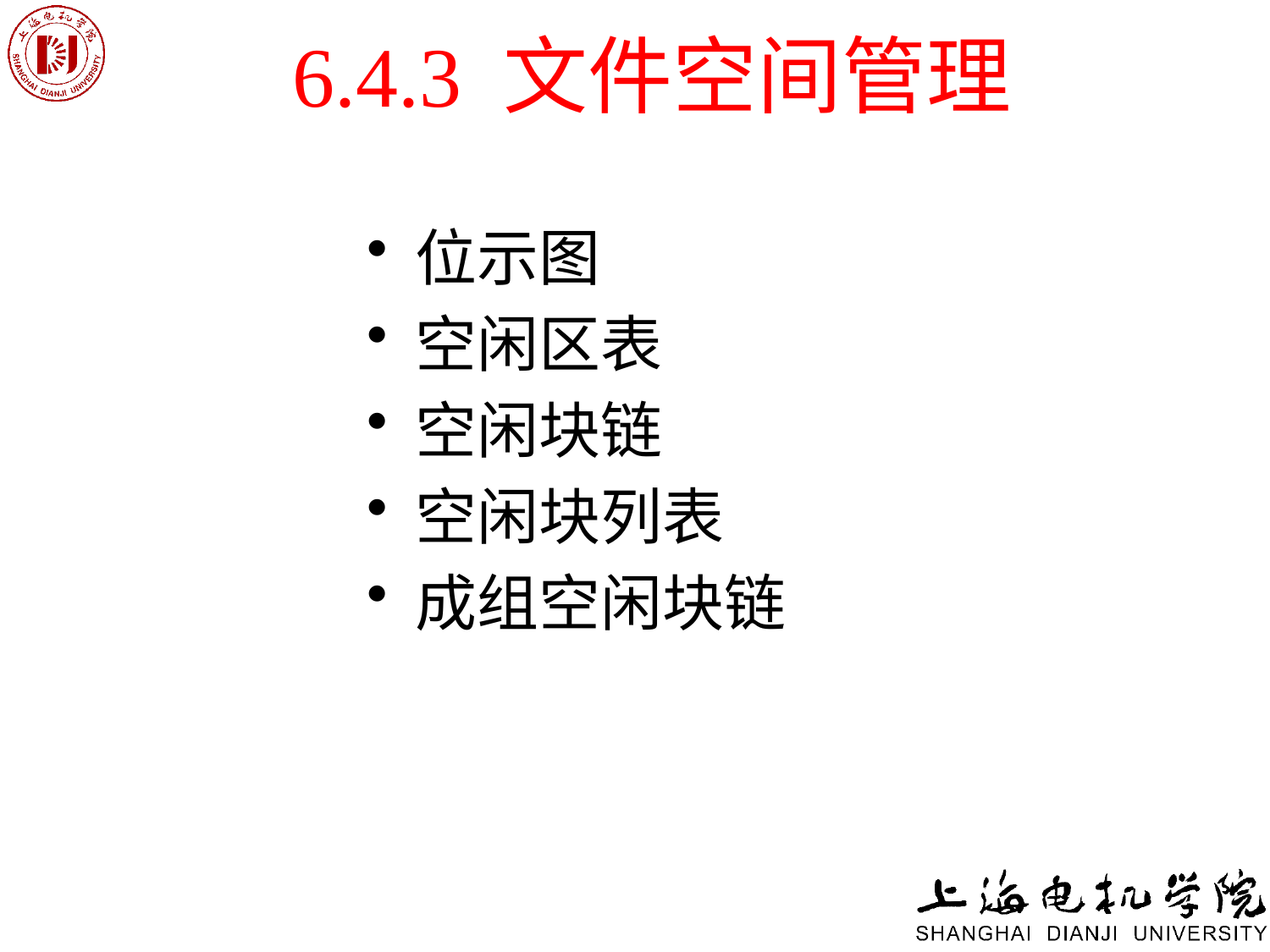

# 6.4.3 文件空间管理

位示图
空闲区表
空闲块链
空闲块列表
成组空闲块链